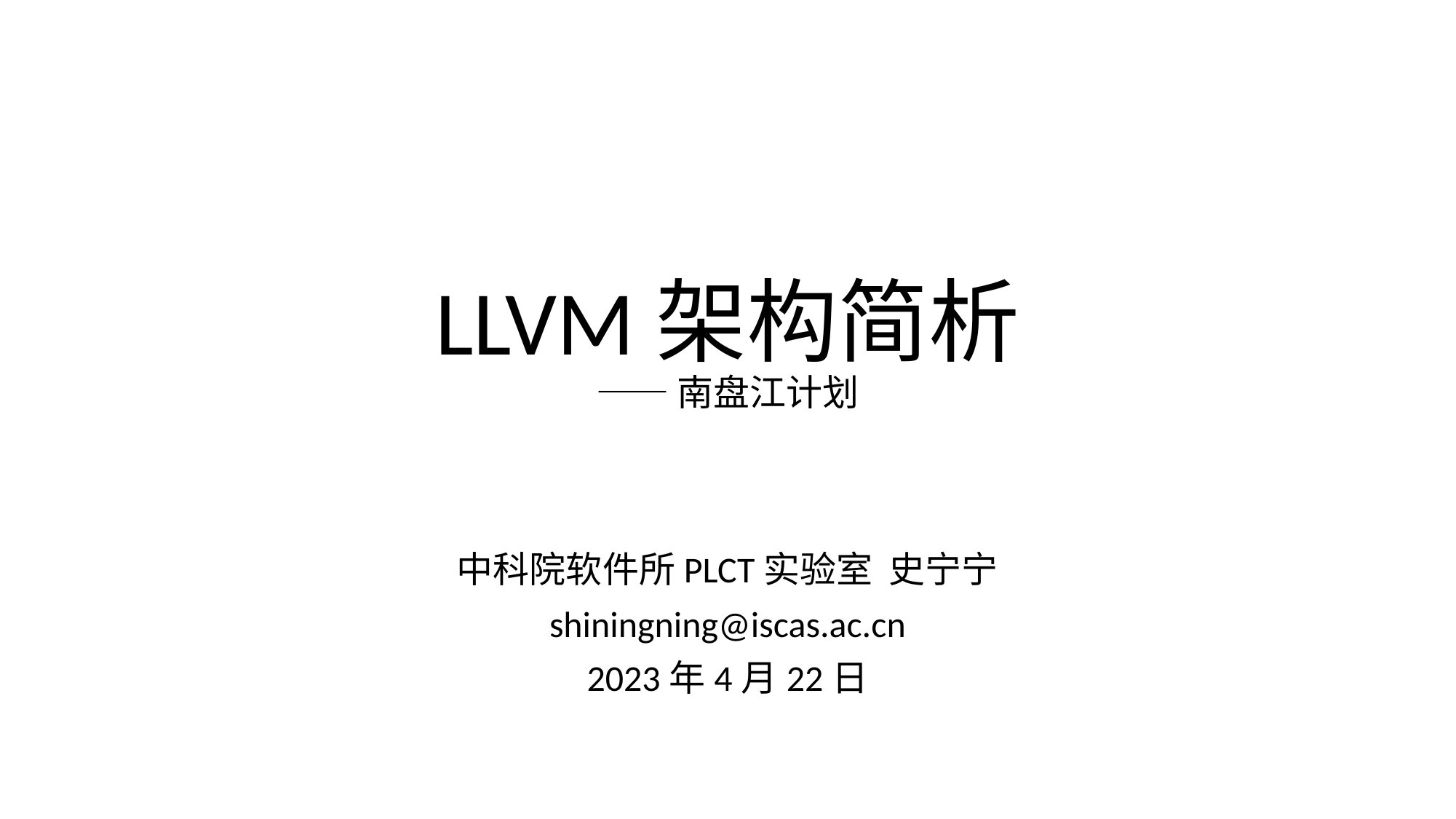

# LLVM架构简析 —— 南盘江计划
中科院软件所PLCT实验室  史宁宁
shiningning@iscas.ac.cn
2023年4月22日